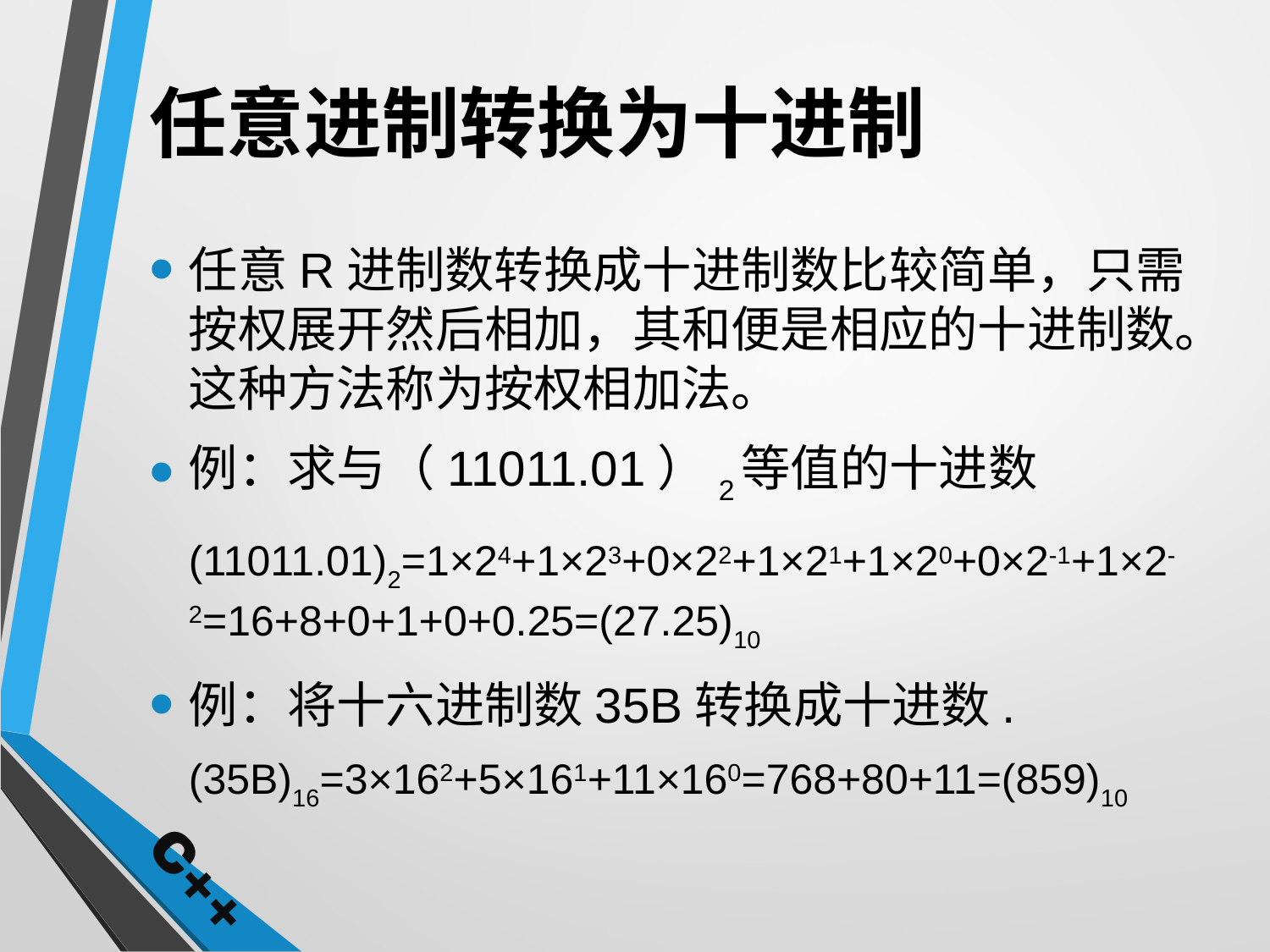

# 任意进制转换为十进制
任意R进制数转换成十进制数比较简单，只需按权展开然后相加，其和便是相应的十进制数。这种方法称为按权相加法。
例：求与（11011.01）2等值的十进数
	(11011.01)2=1×24+1×23+0×22+1×21+1×20+0×2-1+1×2-2=16+8+0+1+0+0.25=(27.25)10
例：将十六进制数35B转换成十进数.
	(35B)16=3×162+5×161+11×160=768+80+11=(859)10